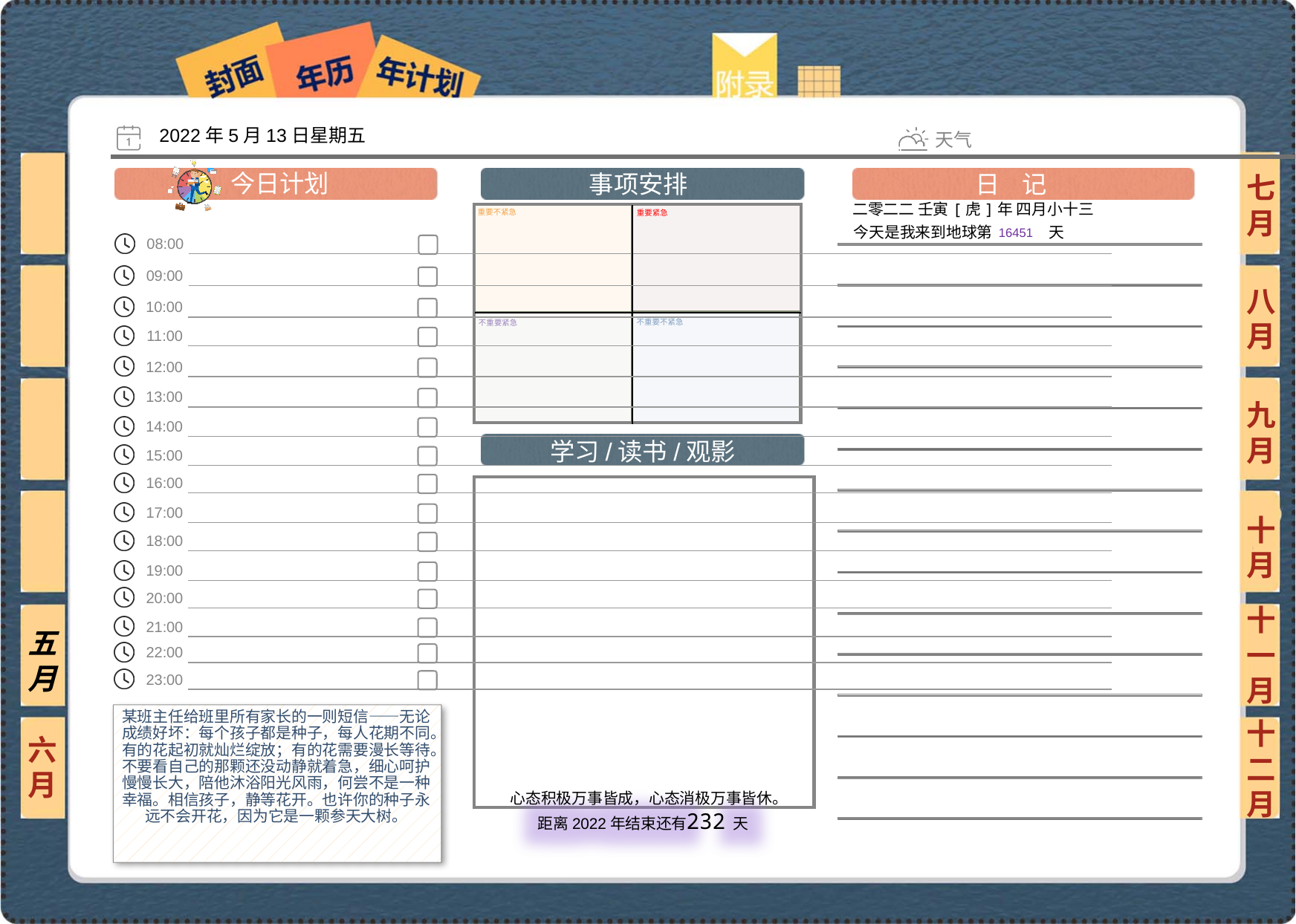

2022年5月13日星期五
七月
二零二二 壬寅[虎]年 四月小十三
16451
八月
九月
十月
十一月
五月
某班主任给班里所有家长的一则短信——无论成绩好坏：每个孩子都是种子，每人花期不同。有的花起初就灿烂绽放；有的花需要漫长等待。不要看自己的那颗还没动静就着急，细心呵护慢慢长大，陪他沐浴阳光风雨，何尝不是一种幸福。相信孩子，静等花开。也许你的种子永远不会开花，因为它是一颗参天大树。

六月
十二月
232
 心态积极万事皆成，心态消极万事皆休。